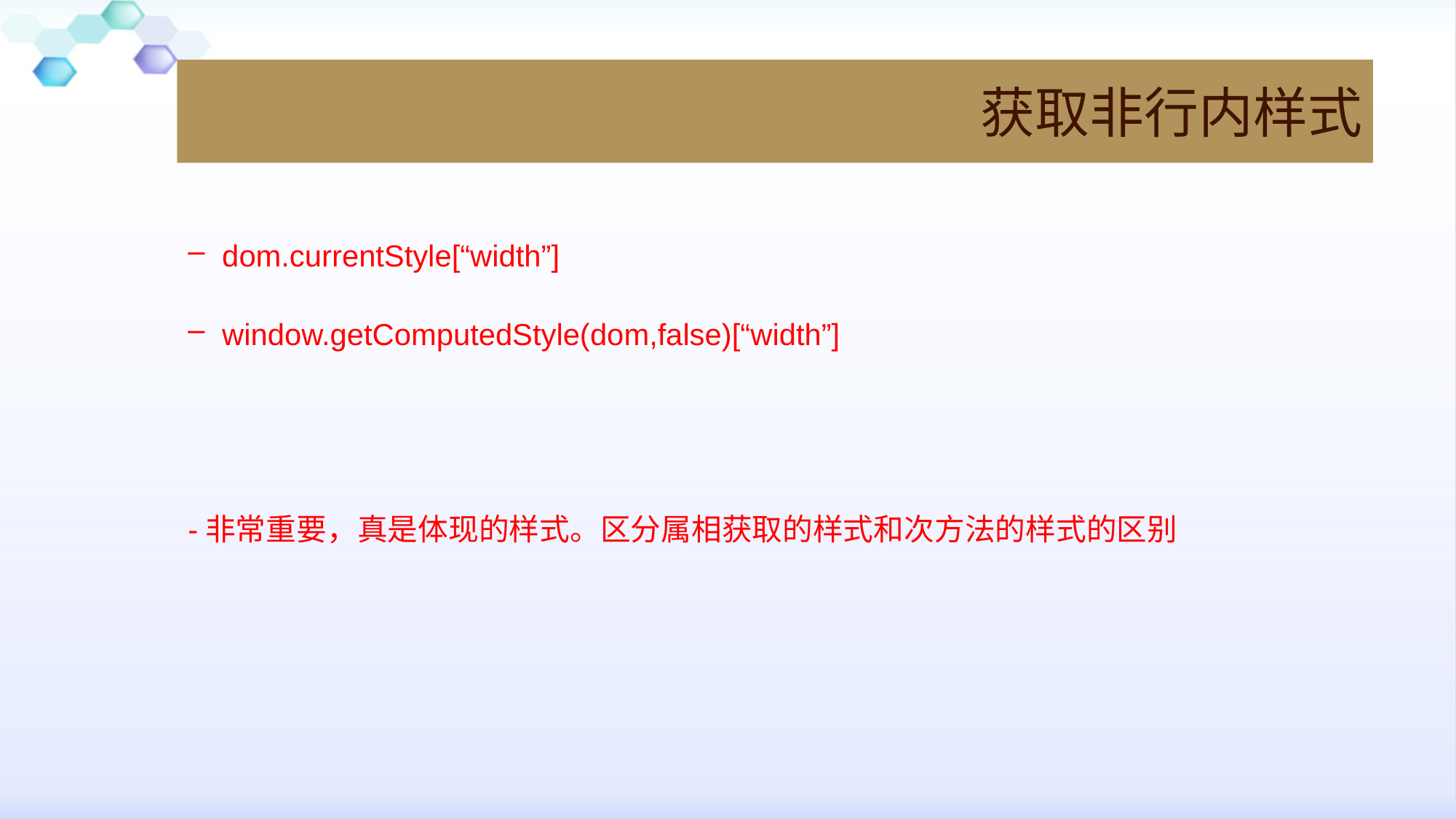

# 获取非行内样式
dom.currentStyle[“width”]
window.getComputedStyle(dom,false)[“width”]

-非常重要，真是体现的样式。区分属相获取的样式和次方法的样式的区别